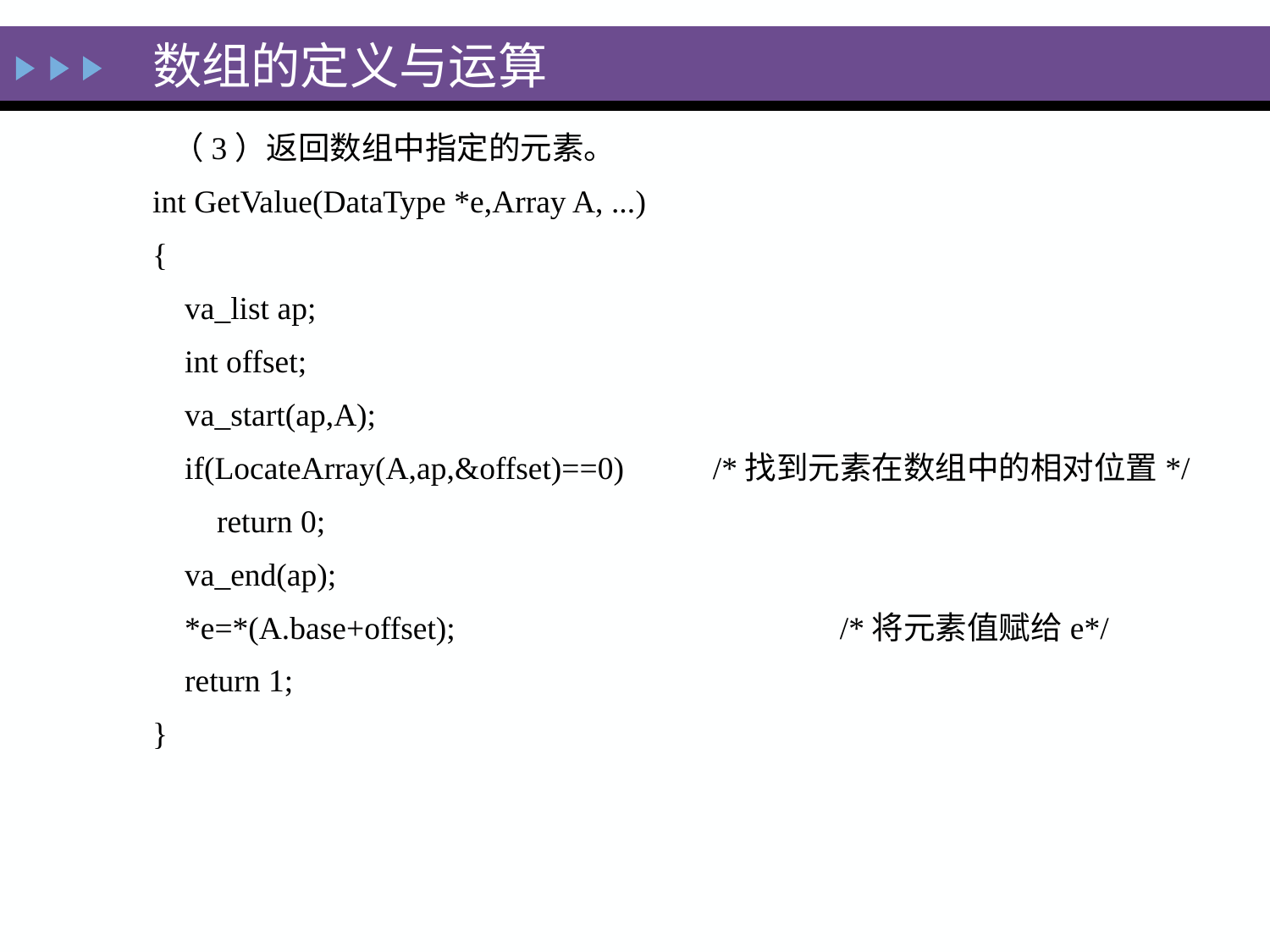

# 数组的定义与运算
  （3）返回数组中指定的元素。
int GetValue(DataType *e,Array A, ...)
{
    va_list ap;
    int offset;
    va_start(ap,A);
    if(LocateArray(A,ap,&offset)==0) 	/*找到元素在数组中的相对位置*/
        return 0;
    va_end(ap);
    *e=*(A.base+offset); 			/*将元素值赋给e*/
    return 1;
}